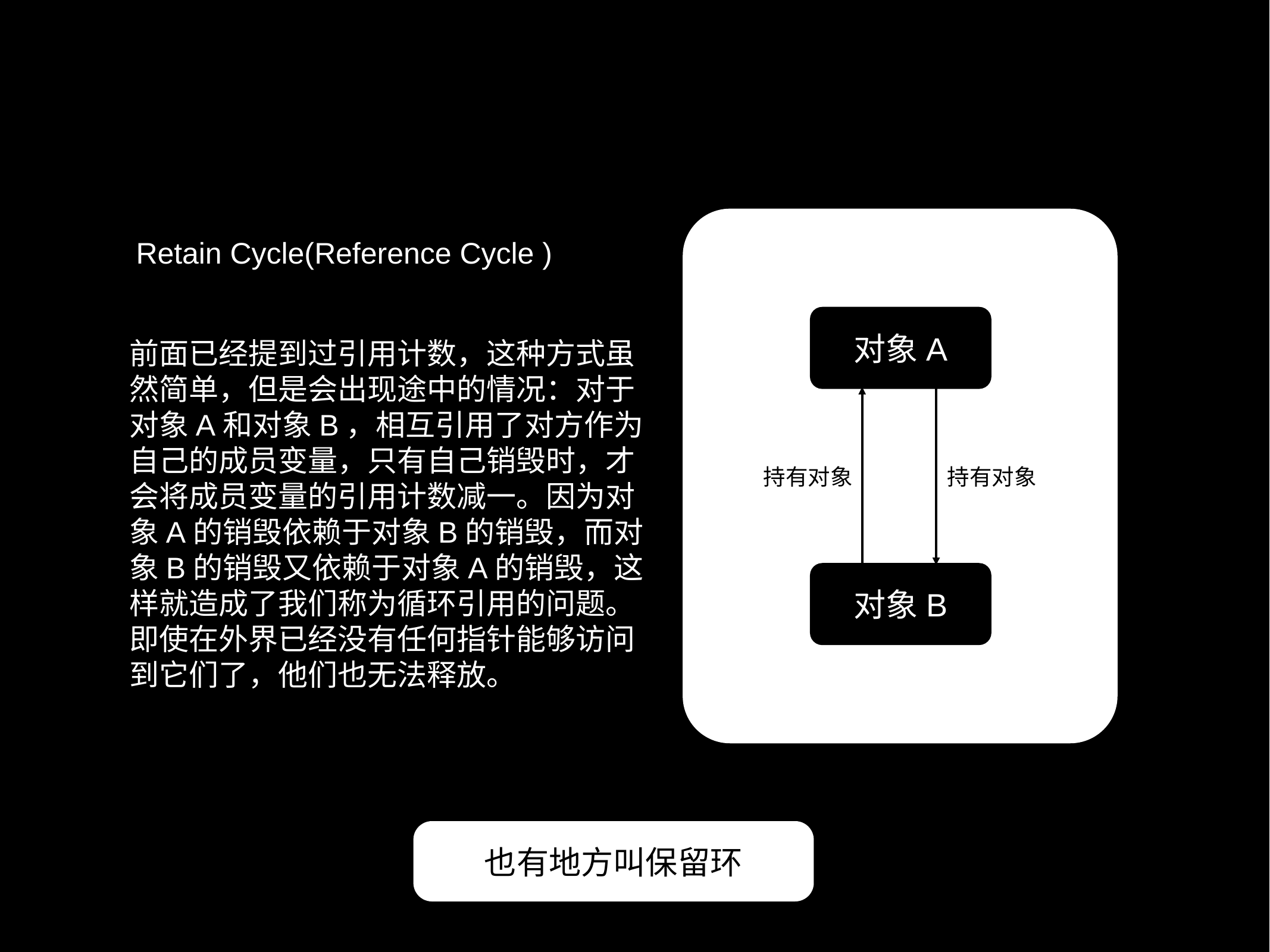

对象A

持有对象
持有对象
对象B
Retain Cycle(Reference Cycle )
前面已经提到过引用计数，这种方式虽然简单，但是会出现途中的情况：对于对象A和对象B，相互引用了对方作为自己的成员变量，只有自己销毁时，才会将成员变量的引用计数减一。因为对象A的销毁依赖于对象B的销毁，而对象B的销毁又依赖于对象A的销毁，这样就造成了我们称为循环引用的问题。即使在外界已经没有任何指针能够访问到它们了，他们也无法释放。
也有地方叫保留环